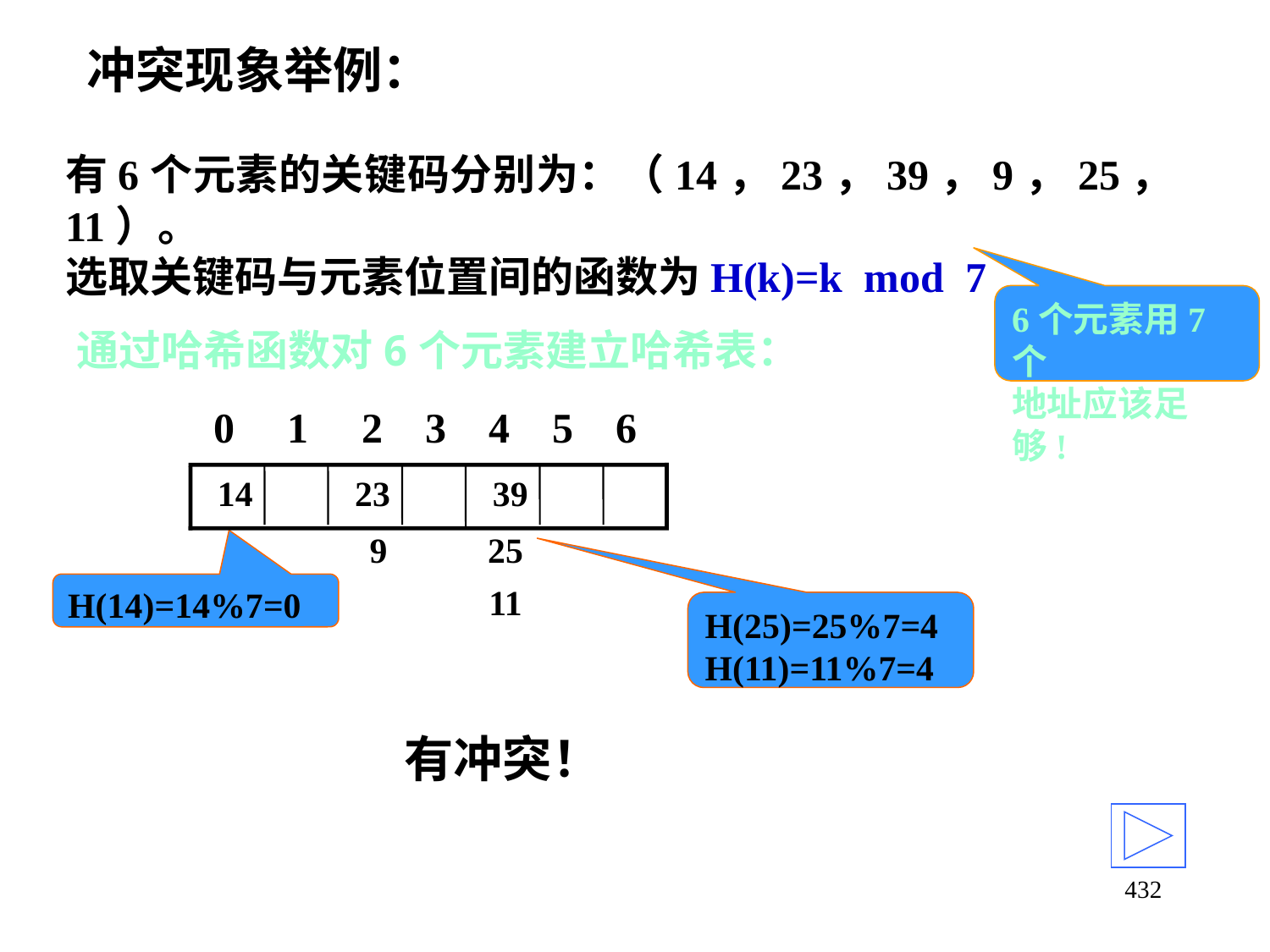

# 冲突现象举例：
有6个元素的关键码分别为：（14，23，39，9，25，11）。
选取关键码与元素位置间的函数为H(k)=k  mod  7
6个元素用7个
地址应该足够!
通过哈希函数对6个元素建立哈希表：
 0     1     2    3    4    5    6

14
23
39
9
25
H(14)=14%7=0
11
H(25)=25%7=4
H(11)=11%7=4
有冲突！

432